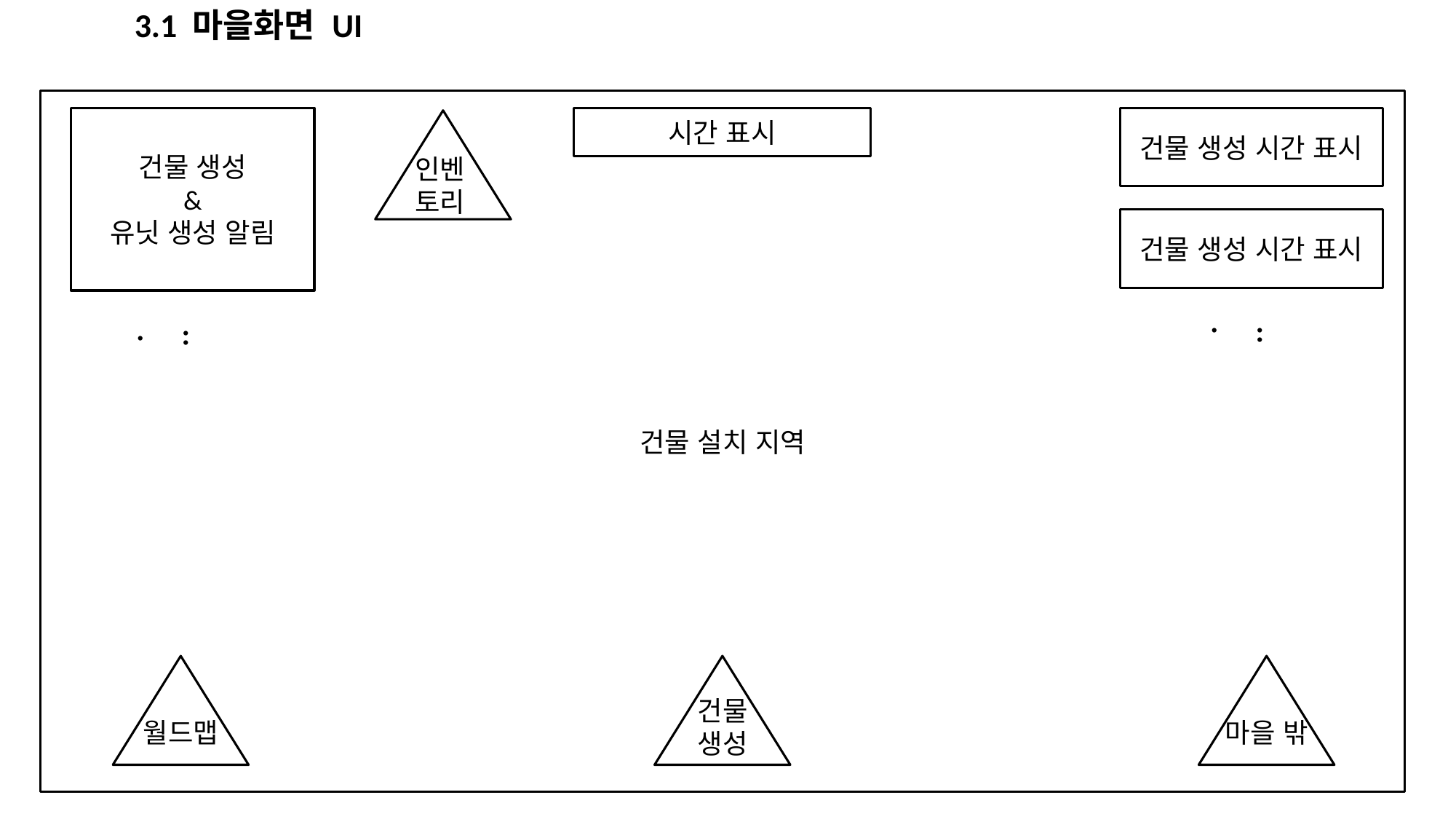

# 3.1 마을화면 UI
건물 설치 지역
건물 생성
&
유닛 생성 알림
시간 표시
건물 생성 시간 표시

인벤
토리
건물 생성 시간 표시
...
...

건물 생성
월드맵
마을 밖